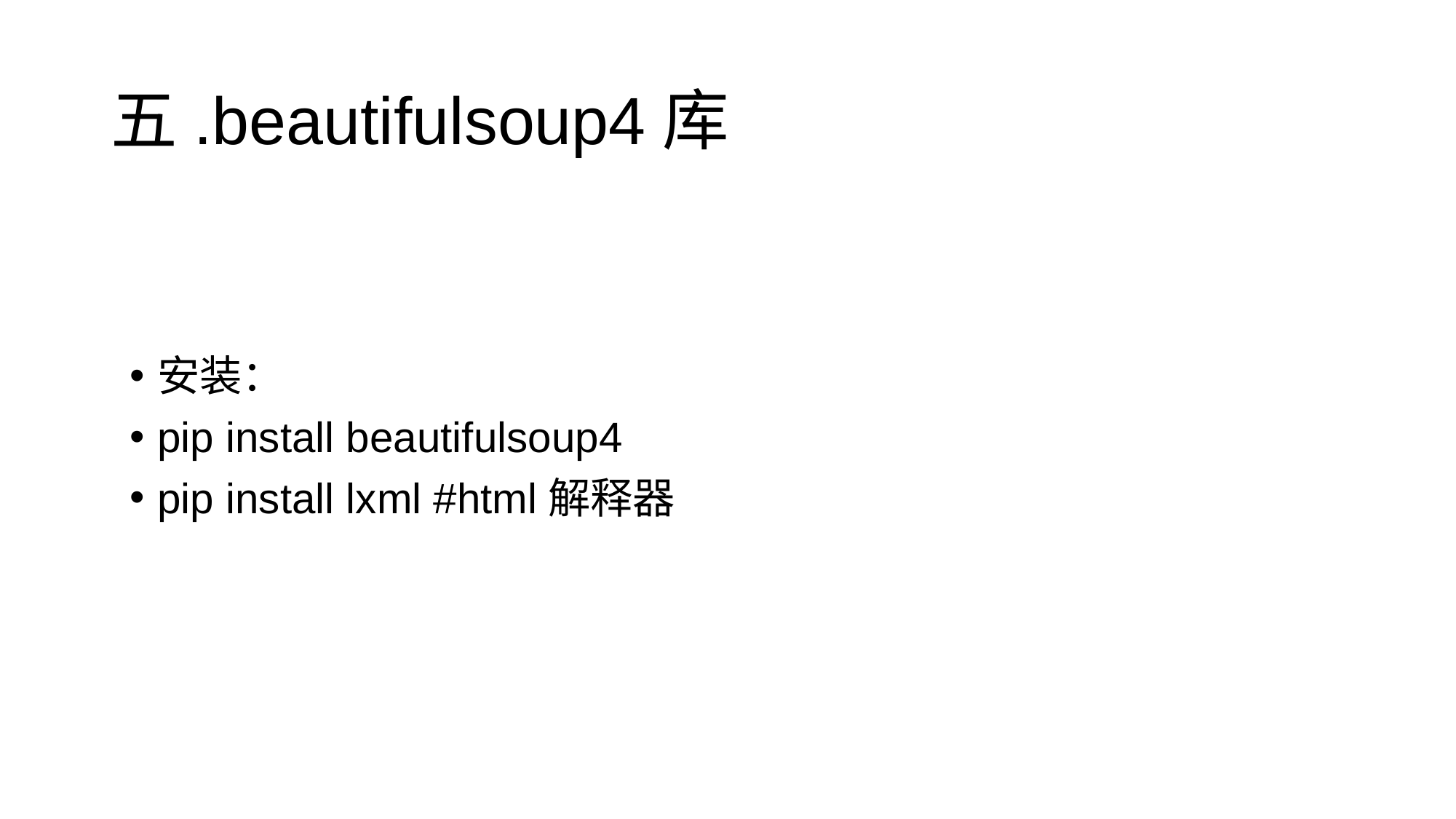

# 五.beautifulsoup4库
安装：
pip install beautifulsoup4
pip install lxml #html解释器